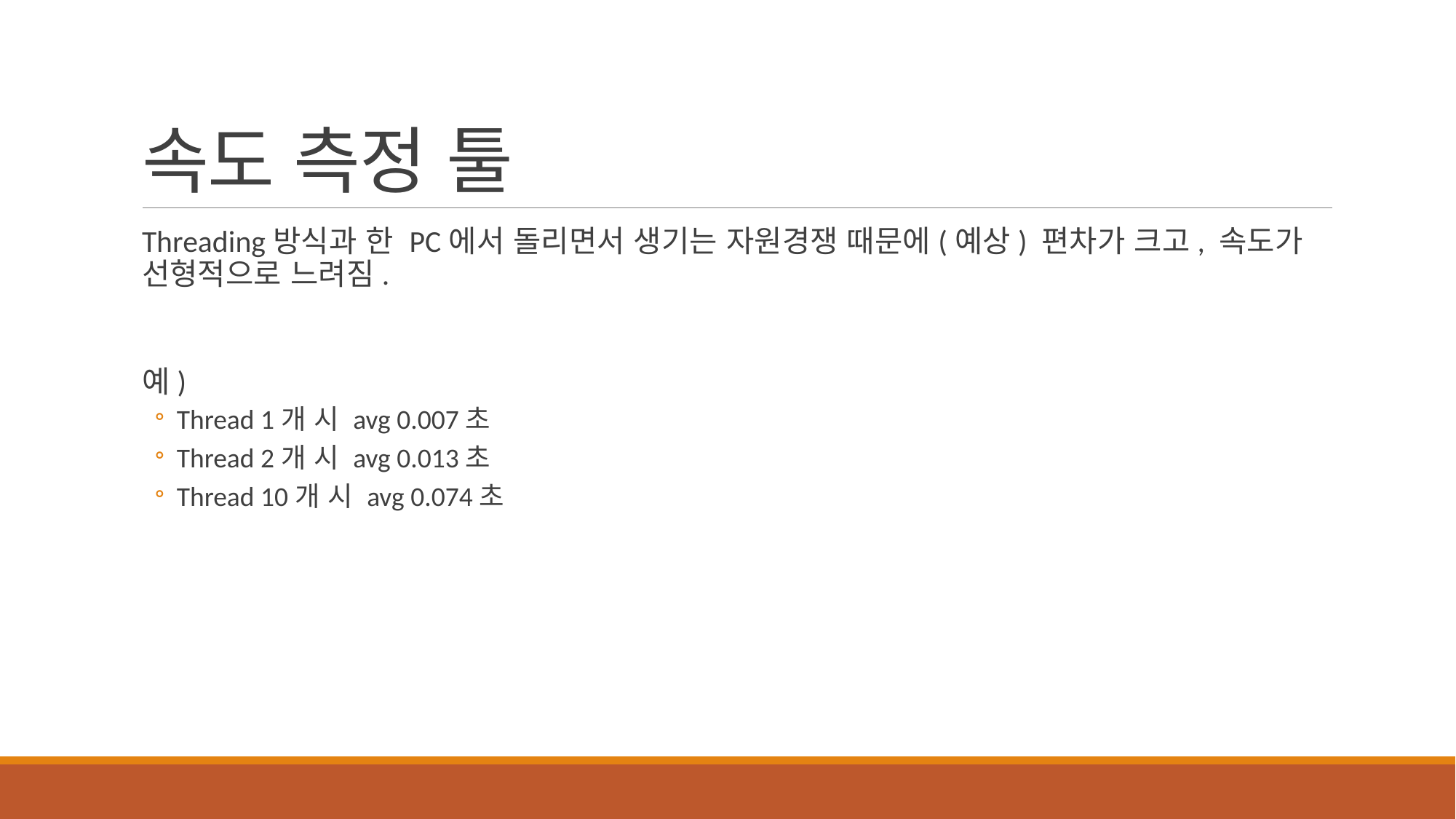

# 속도 측정 툴
Threading방식과 한 PC에서 돌리면서 생기는 자원경쟁 때문에(예상) 편차가 크고, 속도가 선형적으로 느려짐.

예)
Thread 1개 시 avg 0.007초
Thread 2개 시 avg 0.013초
Thread 10개 시 avg 0.074초